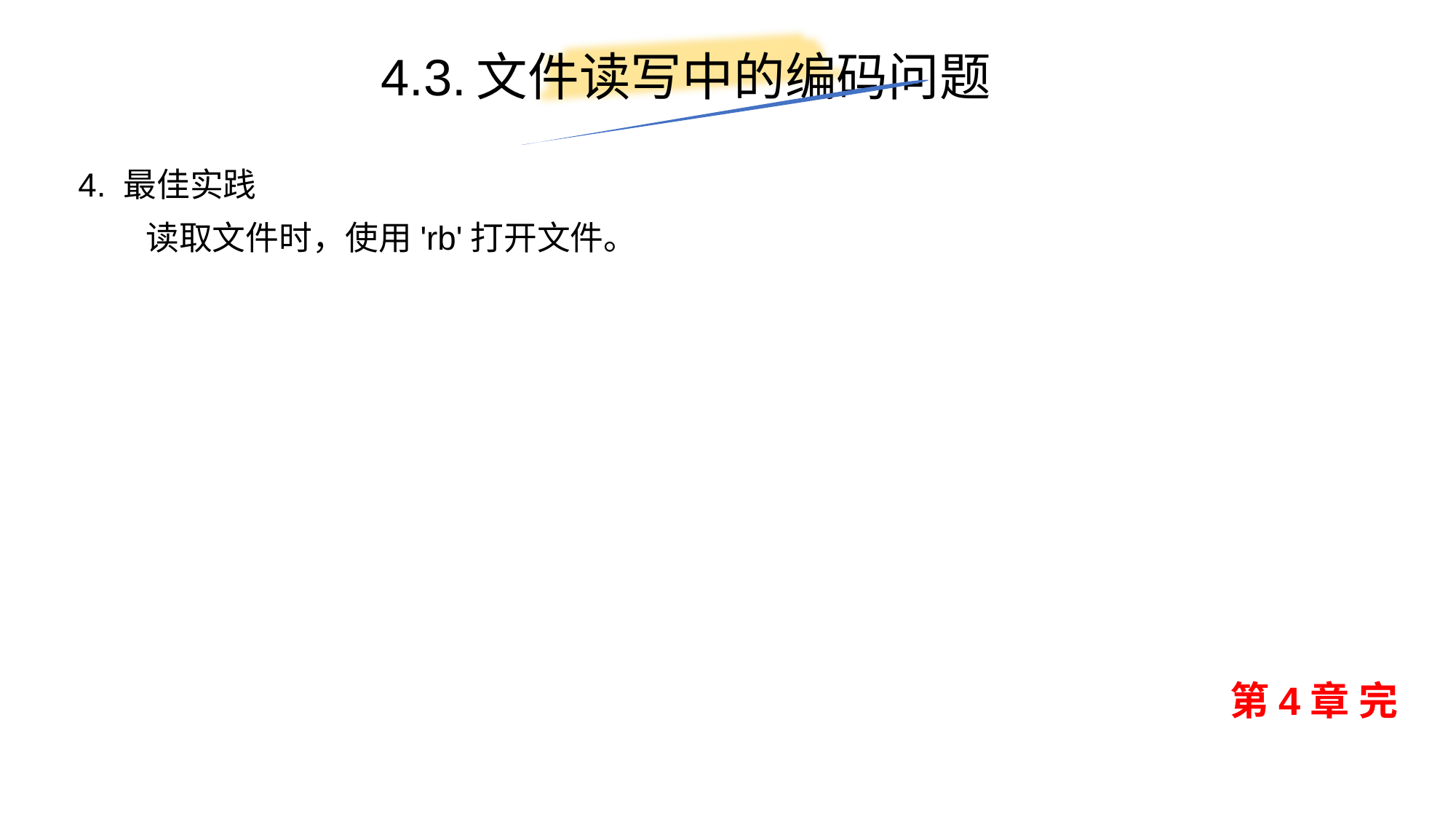

# 4.3.文件读写中的编码问题

4. 最佳实践
        读取文件时，使用'rb'打开文件。
第4章 完